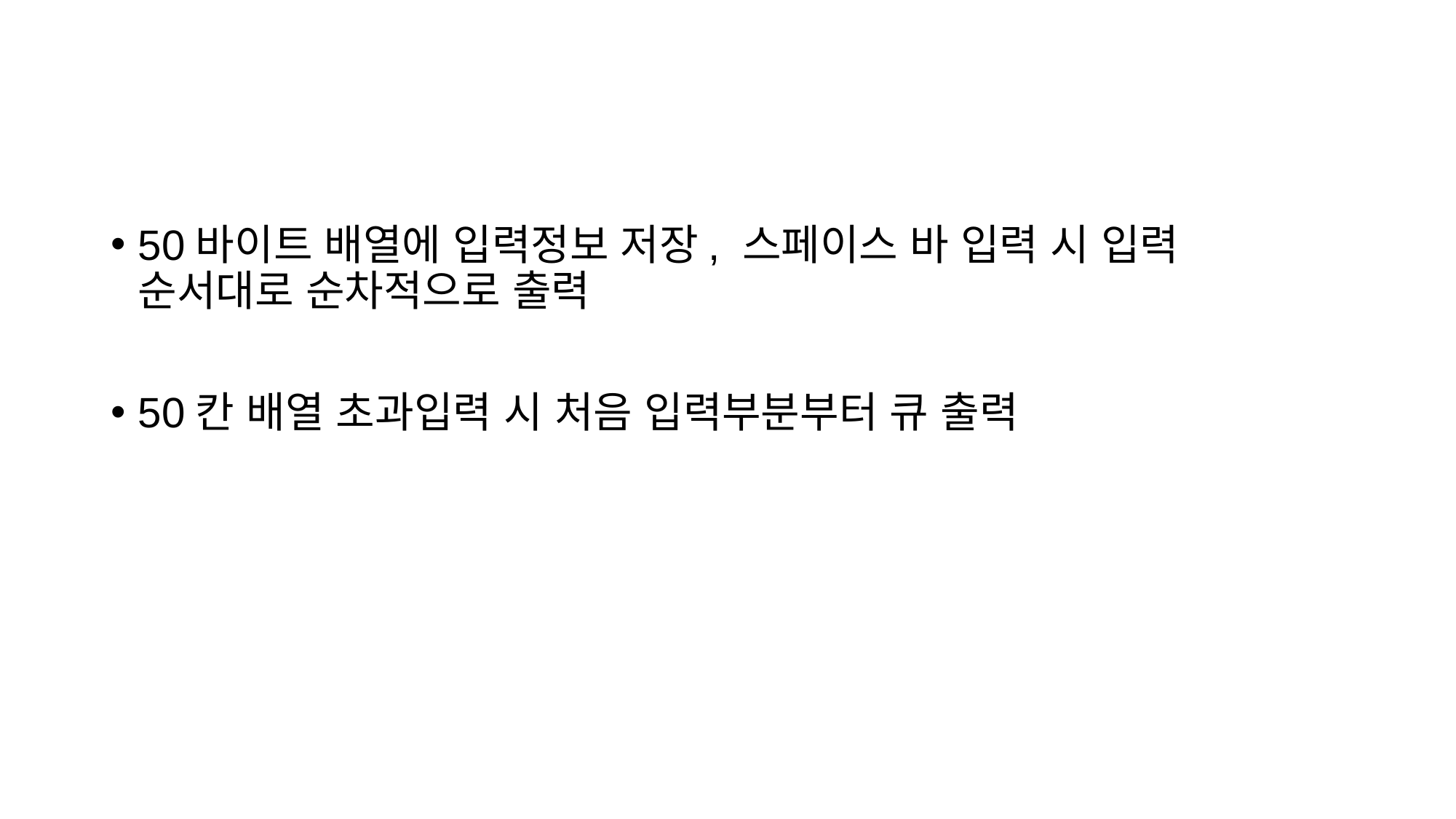

#
50바이트 배열에 입력정보 저장, 스페이스 바 입력 시 입력 순서대로 순차적으로 출력

50칸 배열 초과입력 시 처음 입력부분부터 큐 출력